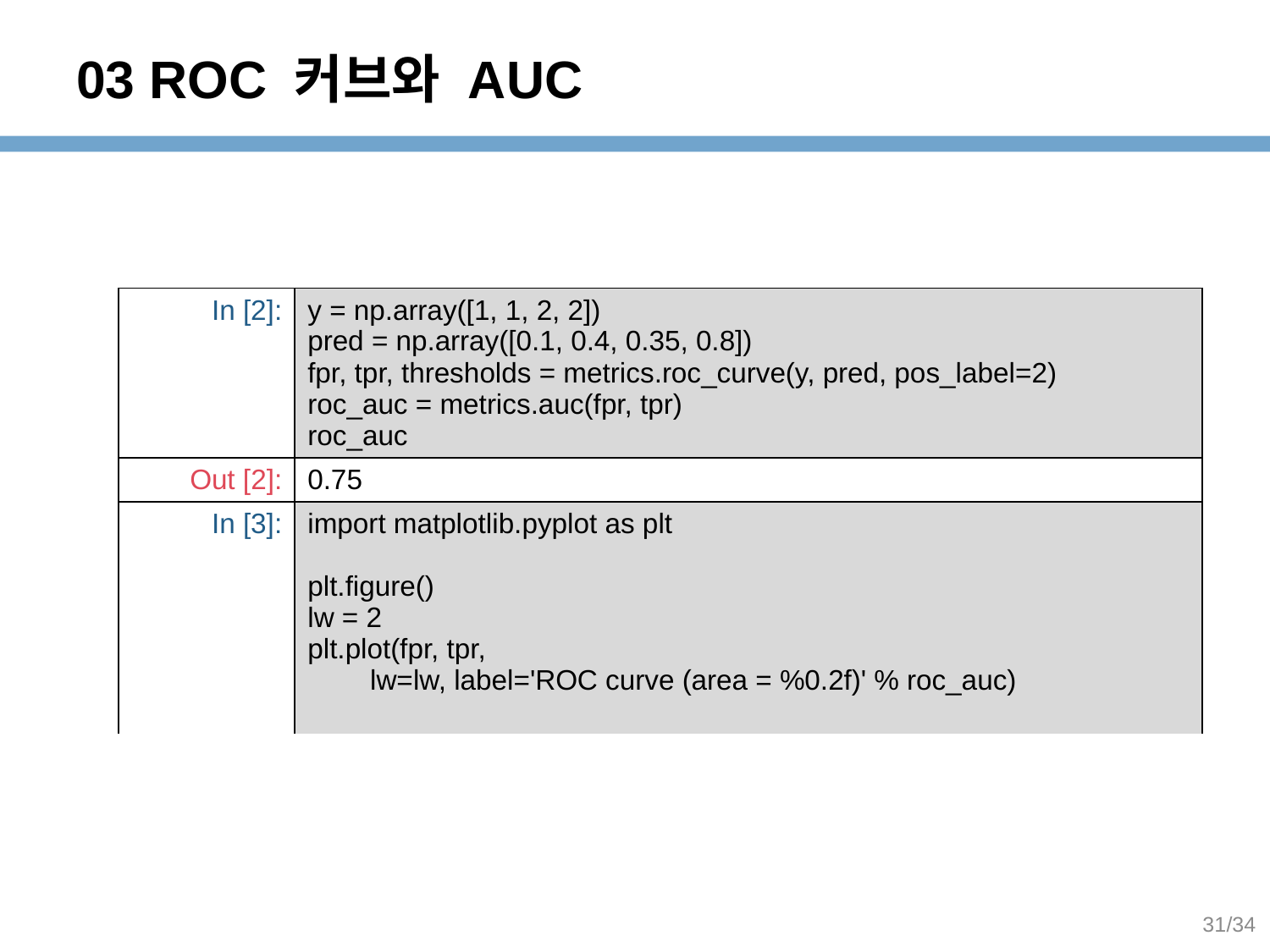

# 03 ROC 커브와 AUC
| In [2]: | y = np.array([1, 1, 2, 2]) pred = np.array([0.1, 0.4, 0.35, 0.8]) fpr, tpr, thresholds = metrics.roc\_curve(y, pred, pos\_label=2) roc\_auc = metrics.auc(fpr, tpr) roc\_auc |
| --- | --- |
| Out [2]: | 0.75 |
| In [3]: | import matplotlib.pyplot as plt plt.figure() lw = 2 plt.plot(fpr, tpr, lw=lw, label='ROC curve (area = %0.2f)' % roc\_auc) |
31/34